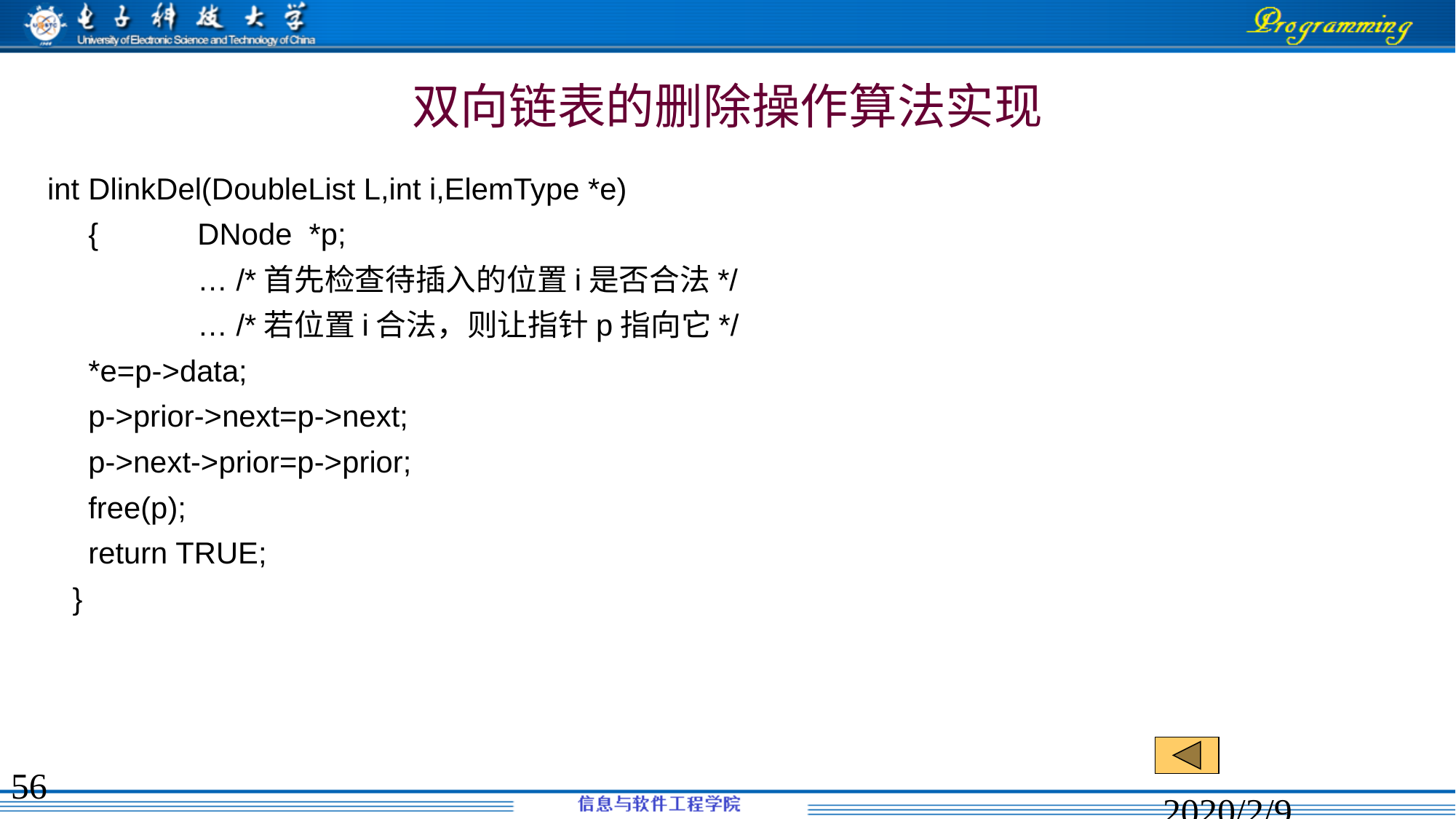

# 双向链表的删除操作算法实现
int	DlinkDel(DoubleList L,int i,ElemType *e)
	{	DNode  *p;
		… /*首先检查待插入的位置i是否合法*/
		… /*若位置i合法，则让指针p指向它*/
  	*e=p->data;
  	p->prior->next=p->next;
  	p->next->prior=p->prior;
  	free(p);
   	return TRUE;
   }

56
2020/2/9